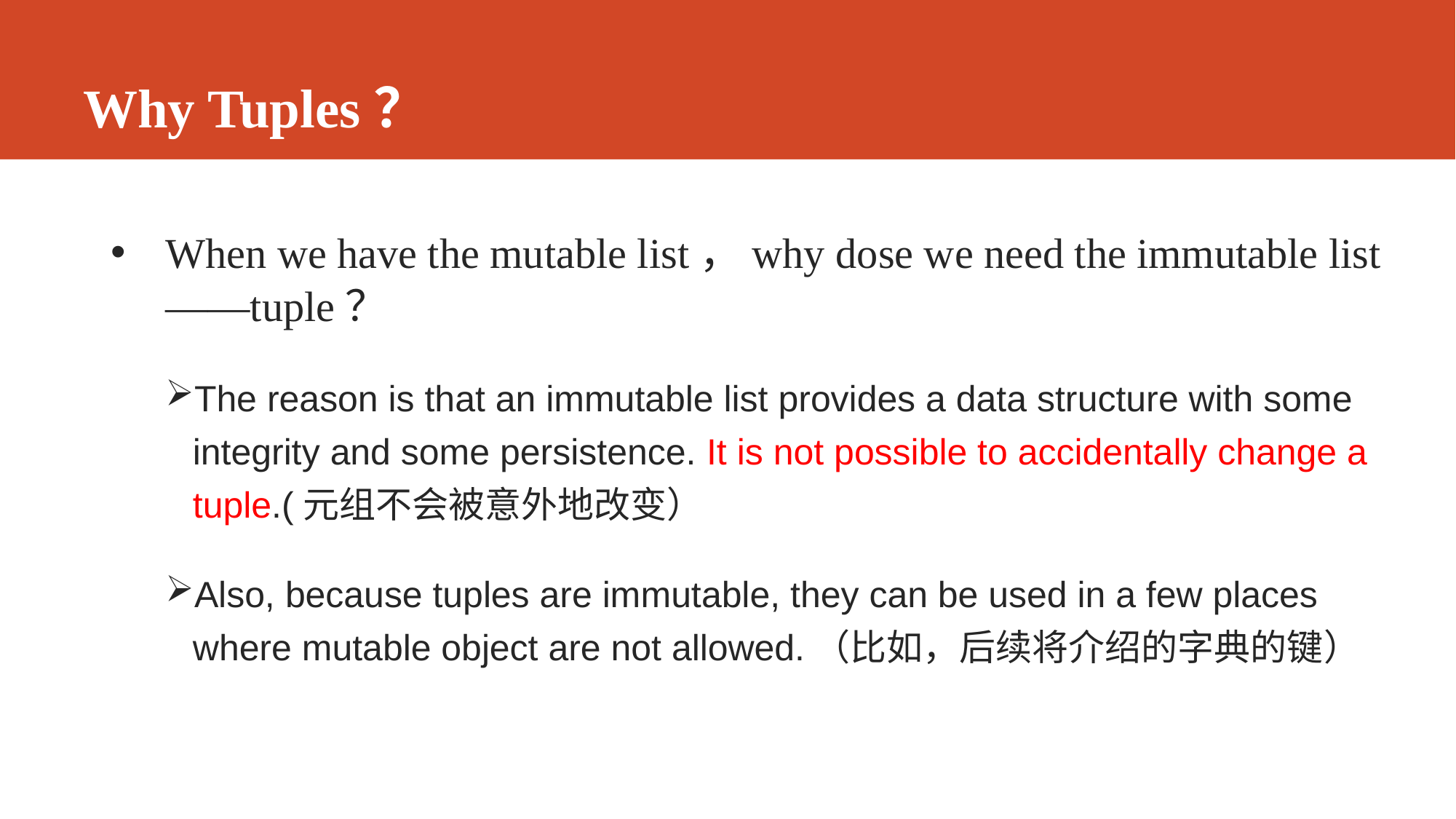

# Why Tuples？
When we have the mutable list，why dose we need the immutable list——tuple？
The reason is that an immutable list provides a data structure with some integrity and some persistence. It is not possible to accidentally change a tuple.(元组不会被意外地改变）
Also, because tuples are immutable, they can be used in a few places where mutable object are not allowed.（比如，后续将介绍的字典的键）